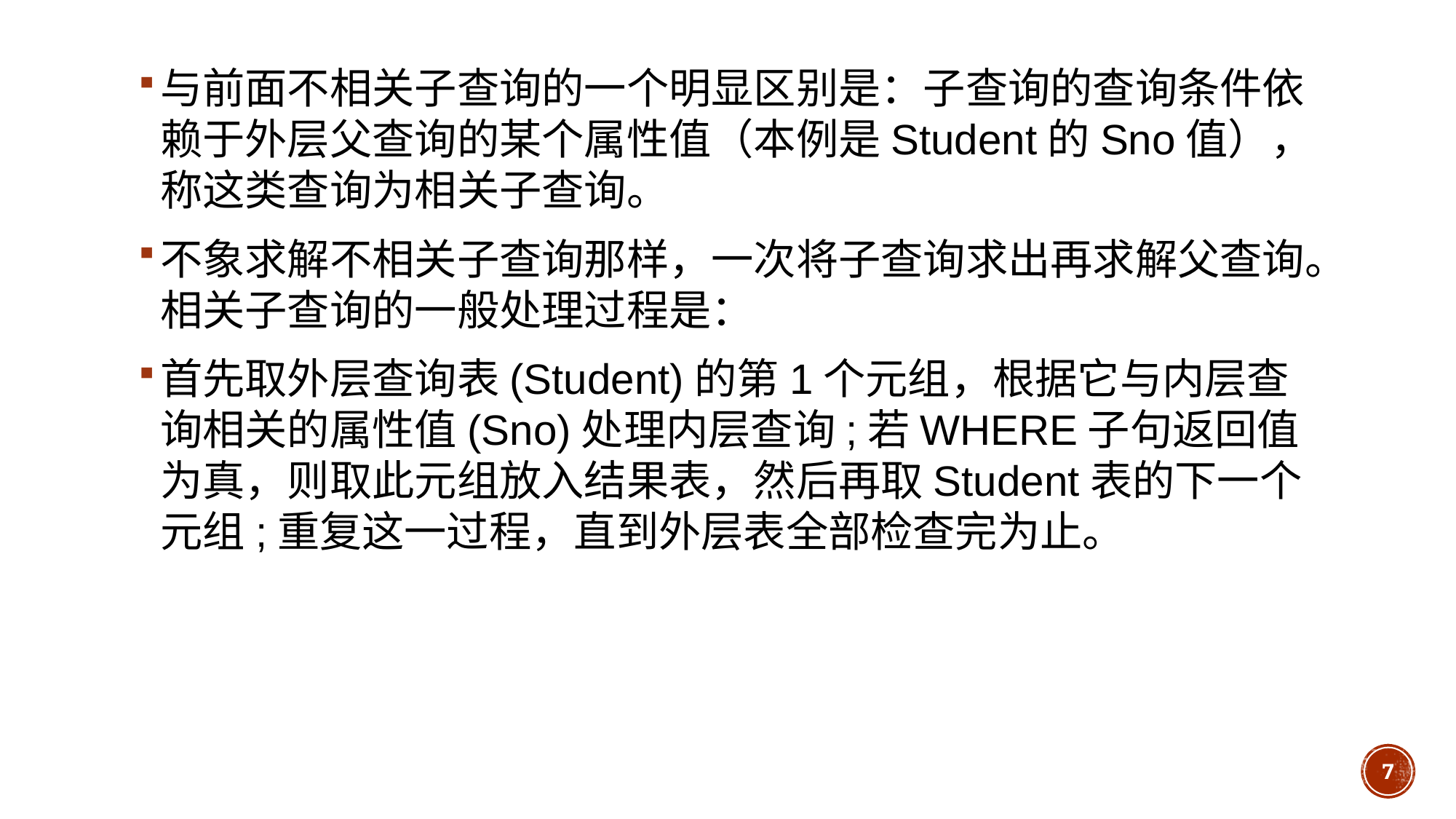

与前面不相关子查询的一个明显区别是：子查询的查询条件依赖于外层父查询的某个属性值（本例是Student的Sno值），称这类查询为相关子查询。
不象求解不相关子查询那样，一次将子查询求出再求解父查询。相关子查询的一般处理过程是：
首先取外层查询表(Student)的第1个元组，根据它与内层查询相关的属性值(Sno)处理内层查询;若WHERE子句返回值为真，则取此元组放入结果表，然后再取Student表的下一个元组;重复这一过程，直到外层表全部检查完为止。

7